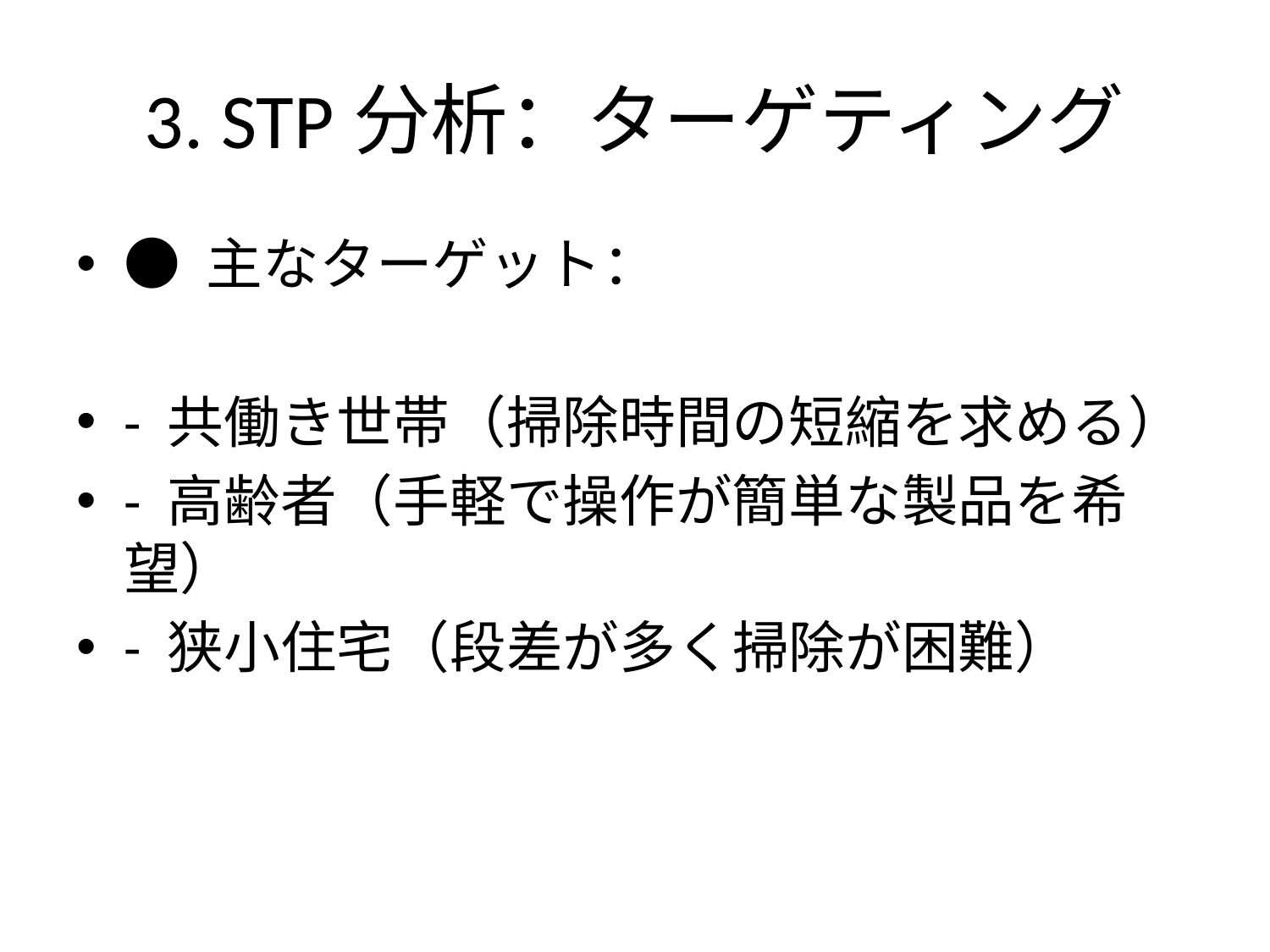

# 3. STP分析：ターゲティング
● 主なターゲット：

- 共働き世帯（掃除時間の短縮を求める）
- 高齢者（手軽で操作が簡単な製品を希望）
- 狭小住宅（段差が多く掃除が困難）